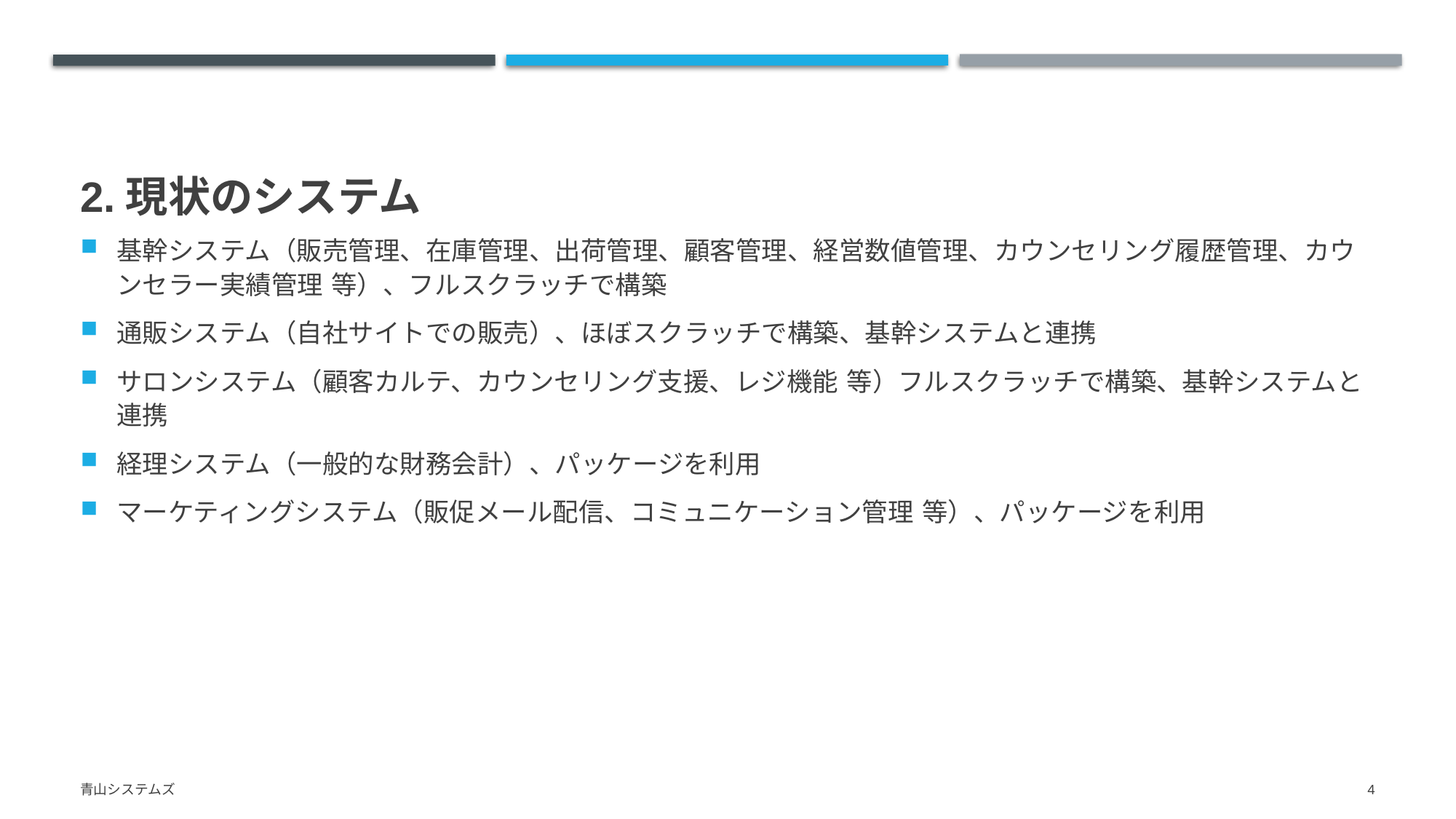

2.現状のシステム
基幹システム（販売管理、在庫管理、出荷管理、顧客管理、経営数値管理、カウンセリング履歴管理、カウンセラー実績管理 等）、フルスクラッチで構築
通販システム（自社サイトでの販売）、ほぼスクラッチで構築、基幹システムと連携
サロンシステム（顧客カルテ、カウンセリング支援、レジ機能 等）フルスクラッチで構築、基幹システムと連携
経理システム（一般的な財務会計）、パッケージを利用
マーケティングシステム（販促メール配信、コミュニケーション管理 等）、パッケージを利用
青山システムズ
4